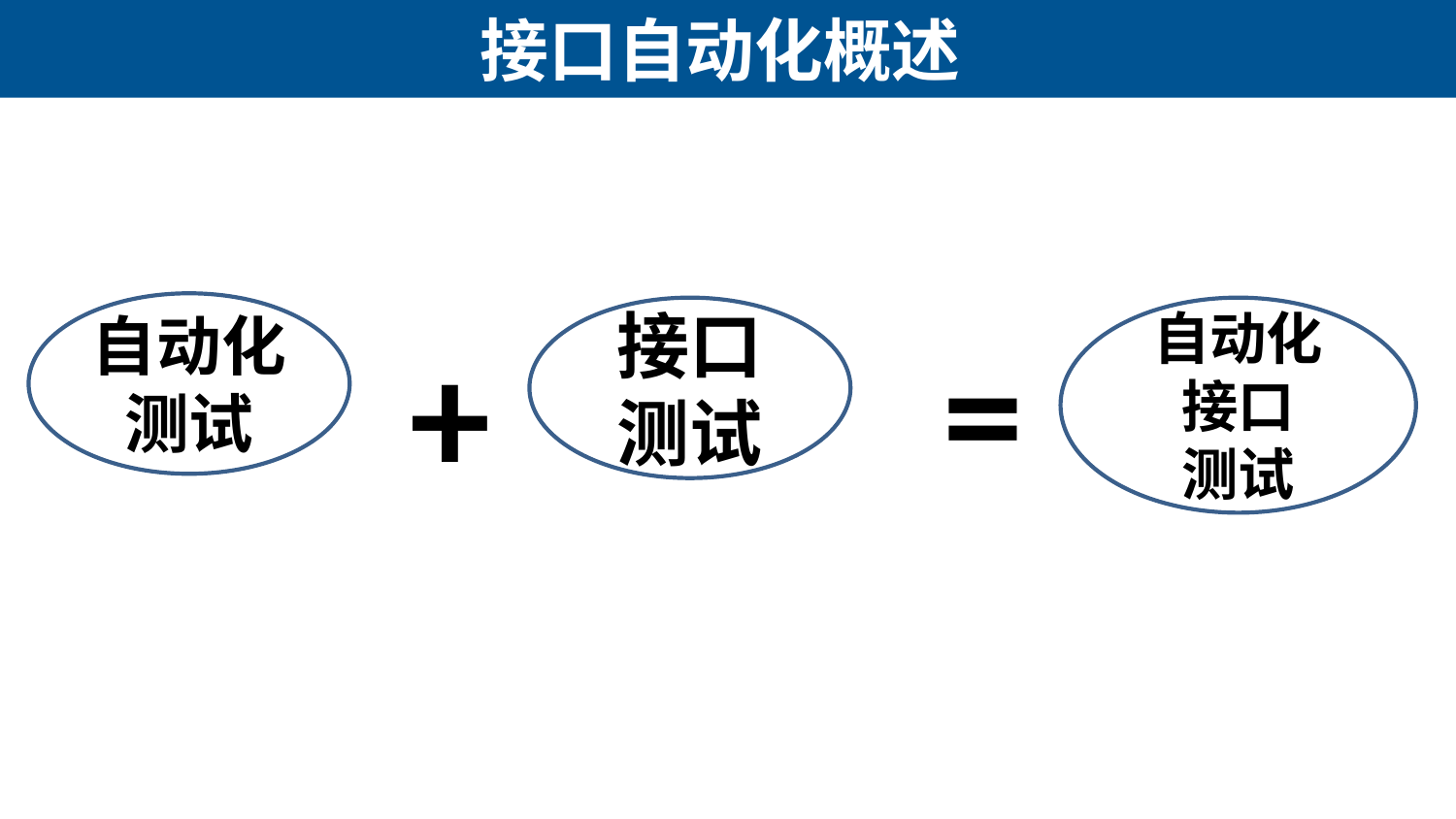

# 接口自动化概述
自动化测试
接口测试
自动化接口
测试
=
+